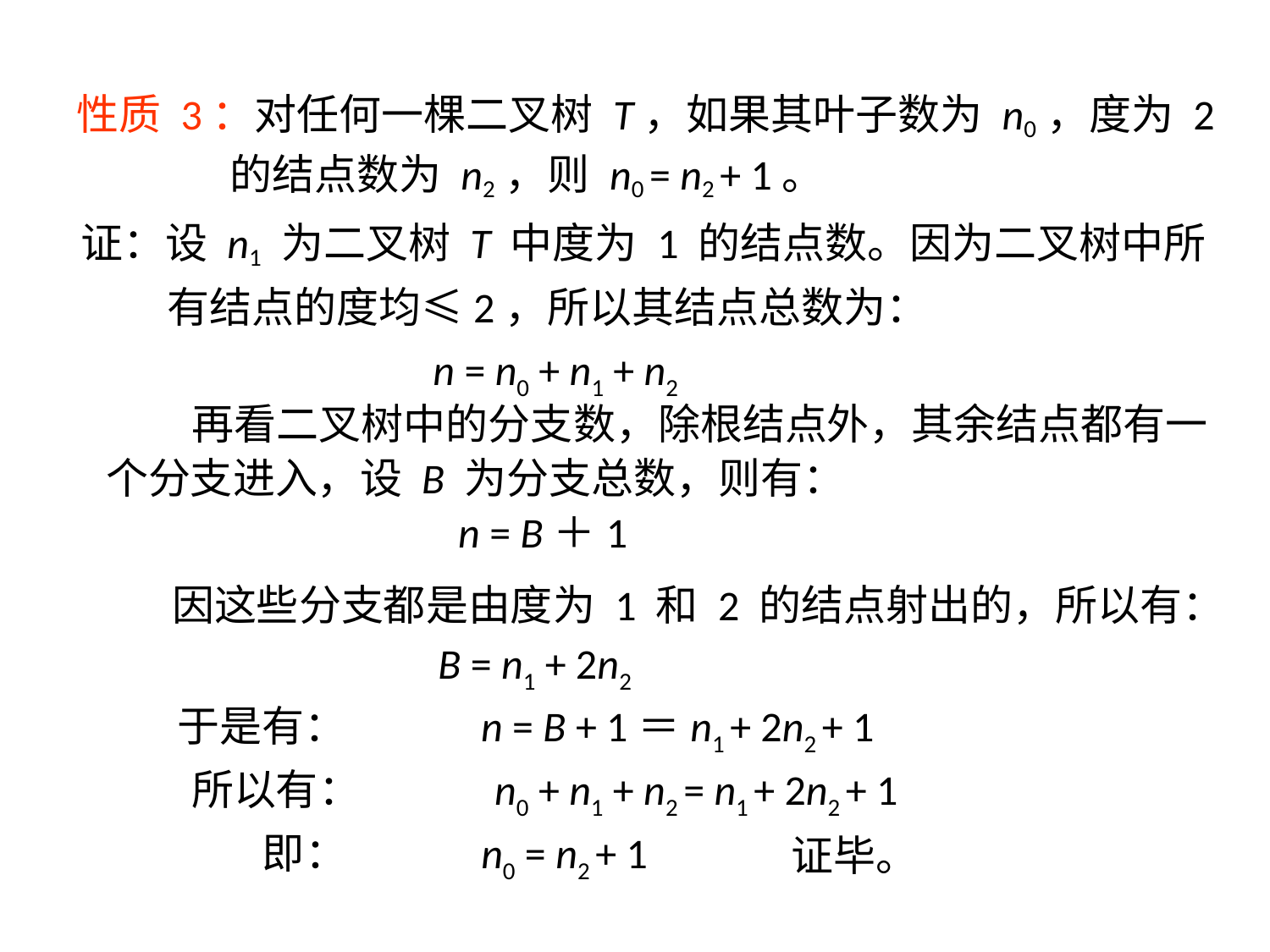

性质 3：对任何一棵二叉树 T，如果其叶子数为 n0，度为 2
               的结点数为 n2，则 n0 = n2 + 1。
证：设 n1 为二叉树 T 中度为 1 的结点数。因为二叉树中所
        有结点的度均≤2，所以其结点总数为：
                                     n = n0 + n1 + n2
        再看二叉树中的分支数，除根结点外，其余结点都有一
个分支进入，设 B 为分支总数，则有：
                                     n = B＋1
        因这些分支都是由度为 1 和 2 的结点射出的，所以有：
                                     B = n1 + 2n2
        于是有：             n = B + 1＝n1 + 2n2 + 1
        所以有：             n0 + n1 + n2 = n1 + 2n2 + 1
                即：             n0 = n2 + 1
证毕。